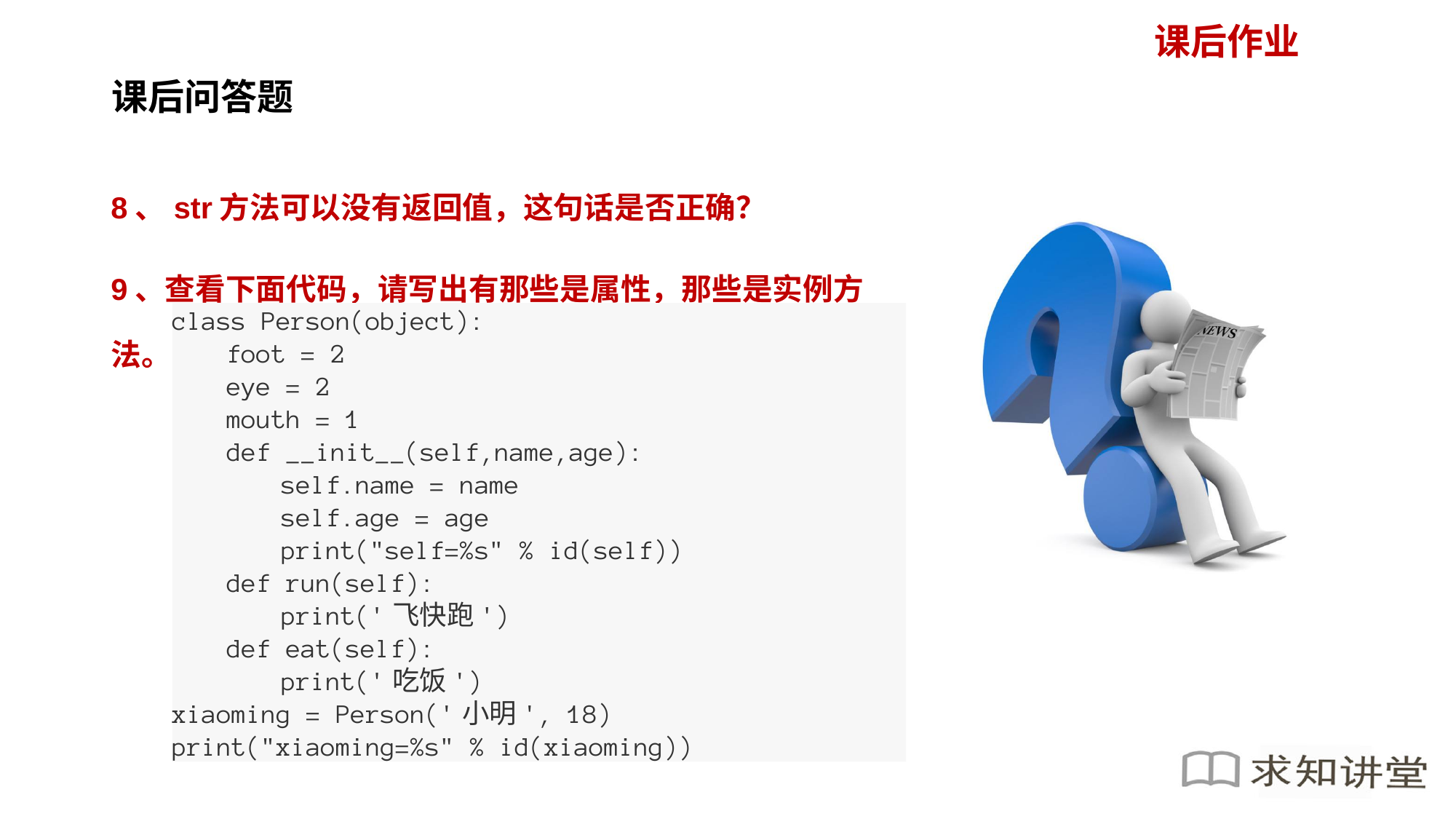

8、str方法可以没有返回值，这句话是否正确？
9、查看下面代码，请写出有那些是属性，那些是实例方法。
class Person(object):
foot = 2
eye = 2
mouth = 1
def __init__(self,name,age):
self.name = name
self.age = age
print("self=%s" % id(self))
def run(self):
print('飞快跑')
def eat(self):
print('吃饭')
xiaoming = Person('小明', 18)
print("xiaoming=%s" % id(xiaoming))